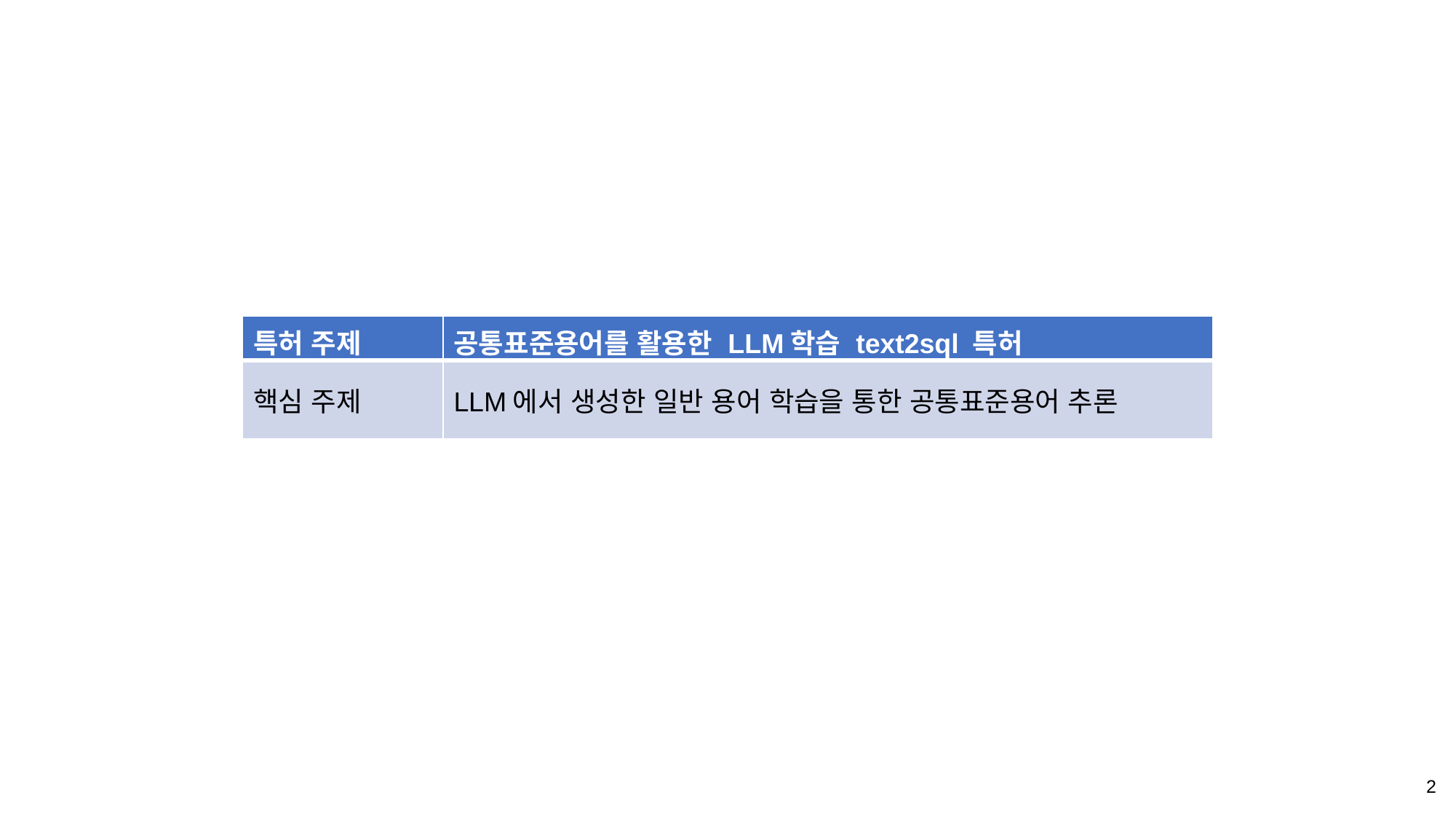

| 특허 주제 | 공통표준용어를 활용한 LLM학습 text2sql 특허 |
| --- | --- |
| 핵심 주제 | LLM에서 생성한 일반 용어 학습을 통한 공통표준용어 추론 |
2